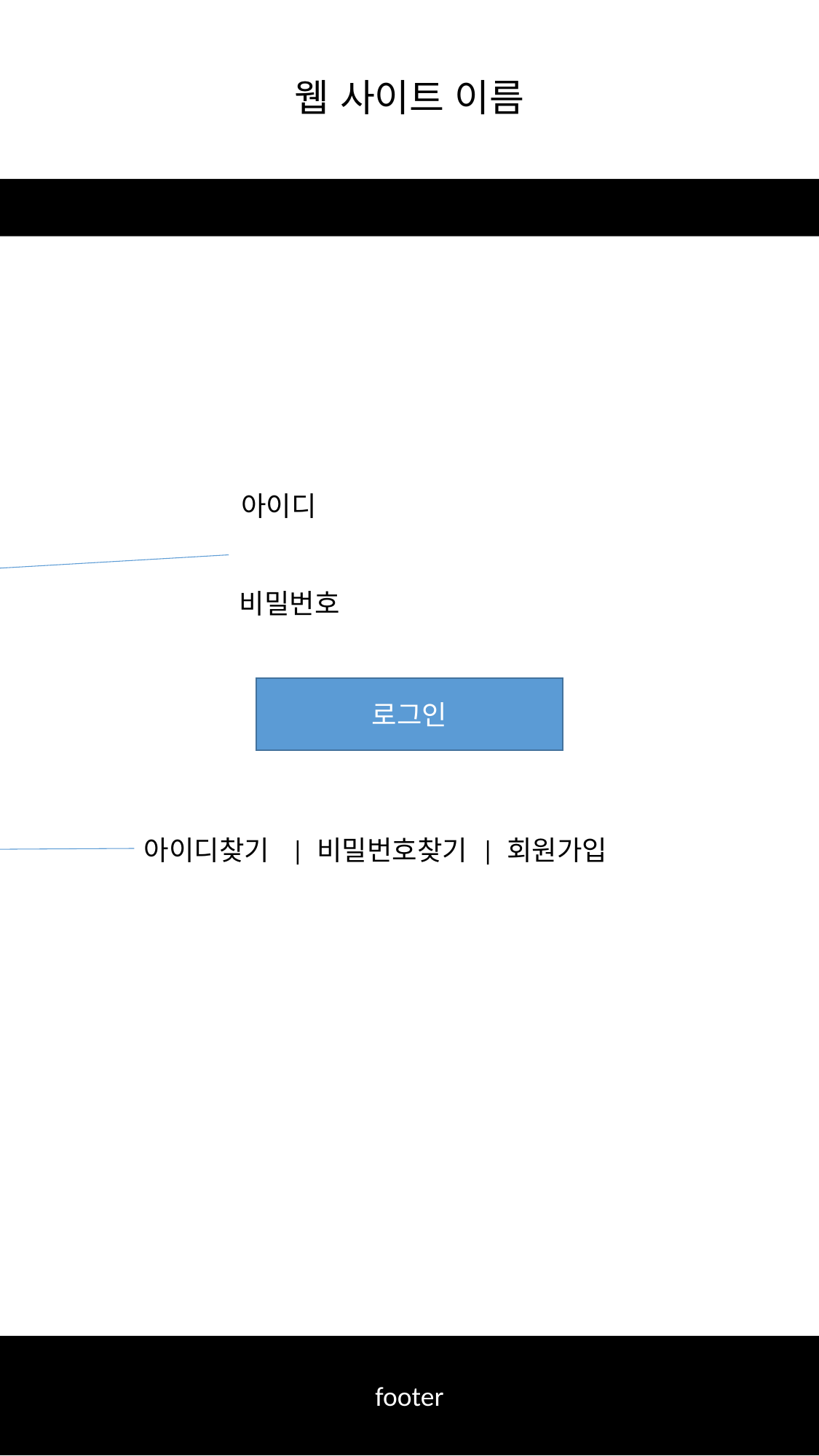

웹 사이트 이름

아이디 비번 미입력시
span을 활용해서 오류 처리
아이디
Place holder 처리
비밀번호
로그인
새창
아이디찾기  | 비밀번호찾기 | 회원가입
footer